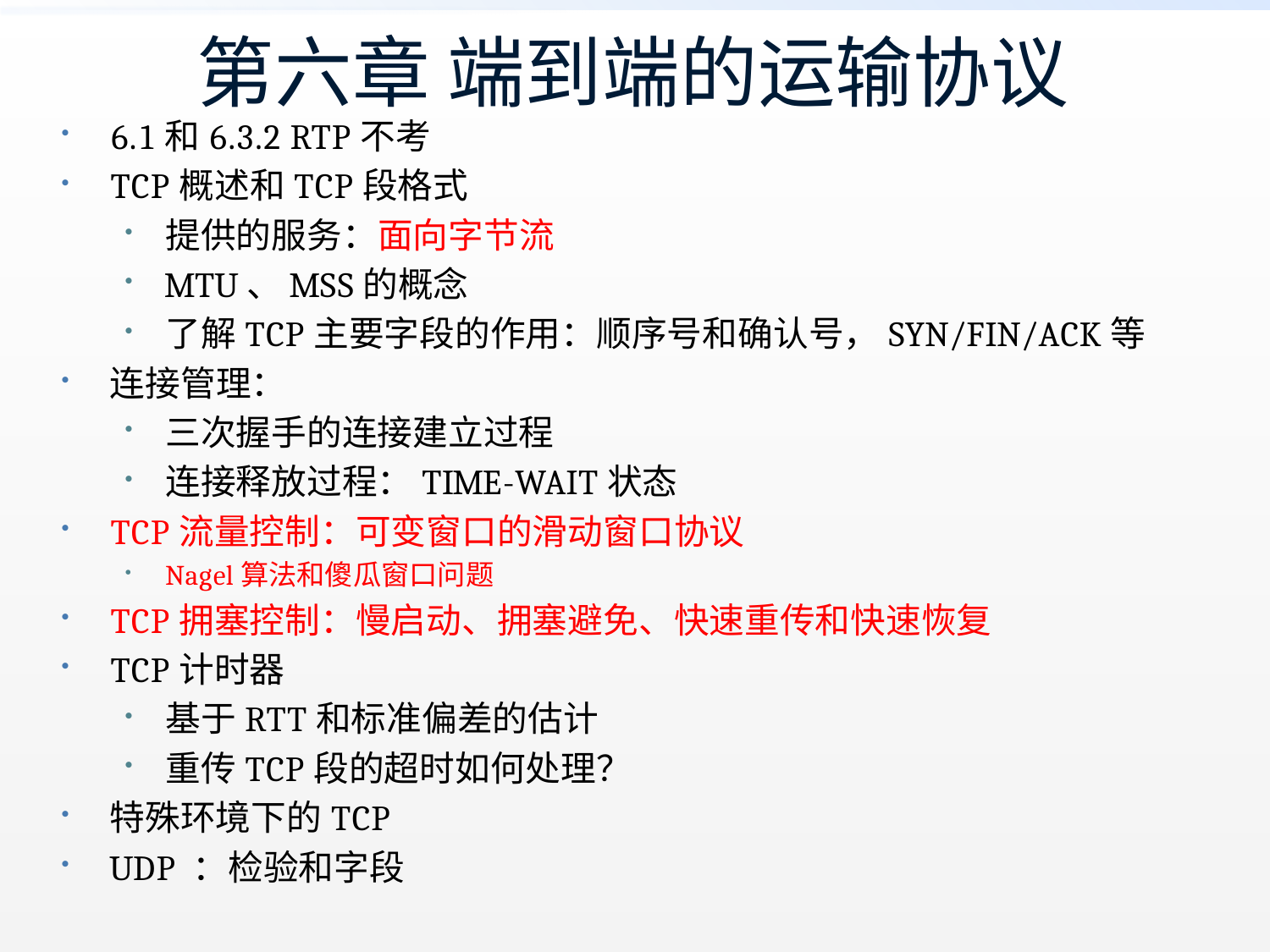

# 第六章 端到端的运输协议
6.1和6.3.2 RTP不考
TCP概述和TCP段格式
提供的服务：面向字节流
MTU、MSS的概念
了解TCP主要字段的作用：顺序号和确认号，SYN/FIN/ACK等
连接管理：
三次握手的连接建立过程
连接释放过程：TIME-WAIT状态
TCP流量控制：可变窗口的滑动窗口协议
Nagel算法和傻瓜窗口问题
TCP拥塞控制：慢启动、拥塞避免、快速重传和快速恢复
TCP计时器
基于RTT和标准偏差的估计
重传TCP段的超时如何处理？
特殊环境下的TCP
UDP ：检验和字段